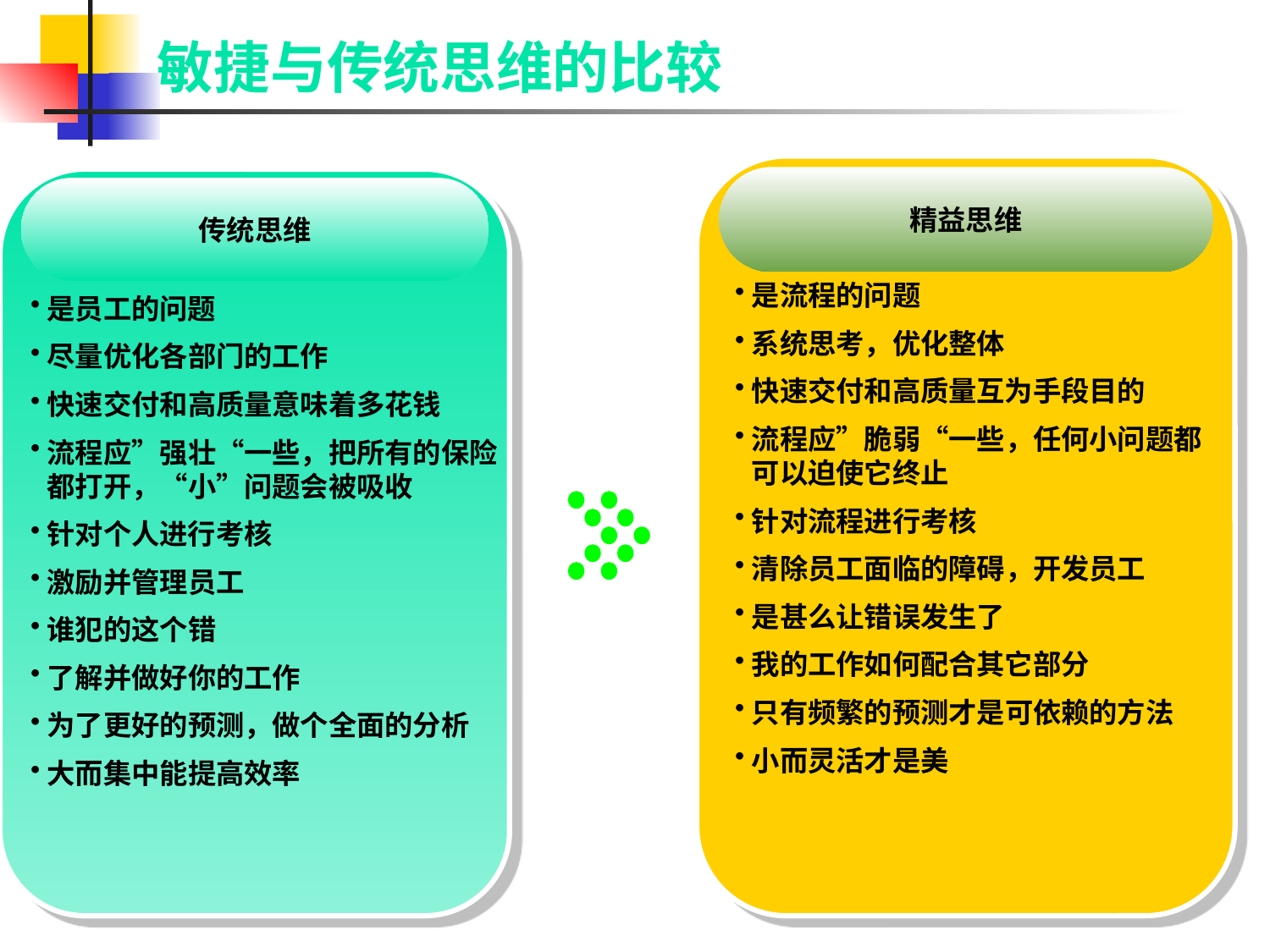

敏捷与传统思维的比较

精益思维
是流程的问题
系统思考，优化整体
快速交付和高质量互为手段目的
流程应”脆弱“一些，任何小问题都可以迫使它终止
针对流程进行考核
清除员工面临的障碍，开发员工
是甚么让错误发生了
我的工作如何配合其它部分
只有频繁的预测才是可依赖的方法
小而灵活才是美

传统思维
是员工的问题
尽量优化各部门的工作
快速交付和高质量意味着多花钱
流程应”强壮“一些，把所有的保险都打开，“小”问题会被吸收
针对个人进行考核
激励并管理员工
谁犯的这个错
了解并做好你的工作
为了更好的预测，做个全面的分析
大而集中能提高效率